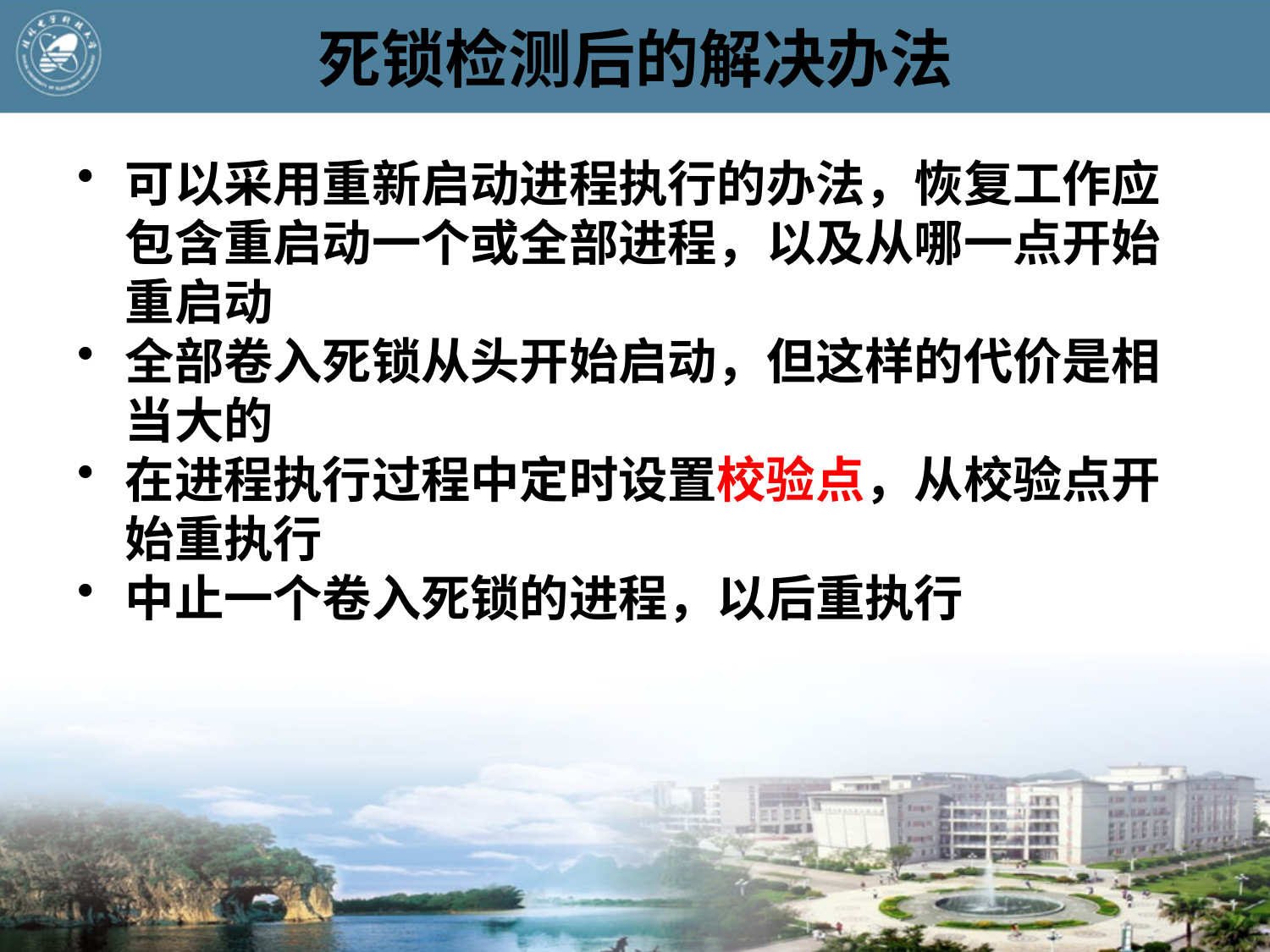

# 死锁检测后的解决办法
可以采用重新启动进程执行的办法，恢复工作应包含重启动一个或全部进程，以及从哪一点开始重启动
全部卷入死锁从头开始启动，但这样的代价是相当大的
在进程执行过程中定时设置校验点，从校验点开始重执行
中止一个卷入死锁的进程，以后重执行